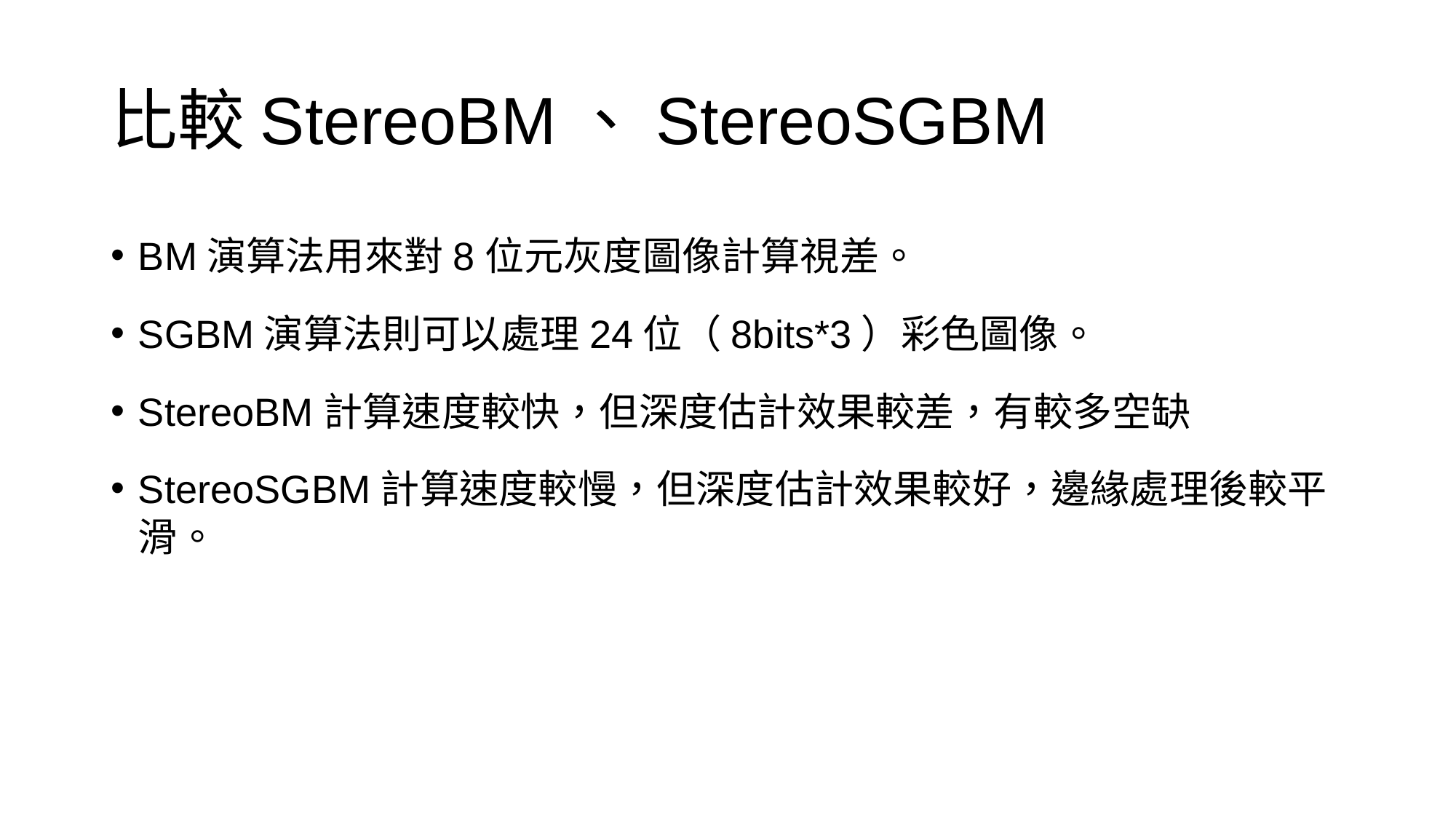

# 比較StereoBM、StereoSGBM
BM演算法用來對8位元灰度圖像計算視差。
SGBM演算法則可以處理24位（8bits*3）彩色圖像。
StereoBM計算速度較快，但深度估計效果較差，有較多空缺
StereoSGBM計算速度較慢，但深度估計效果較好，邊緣處理後較平滑。